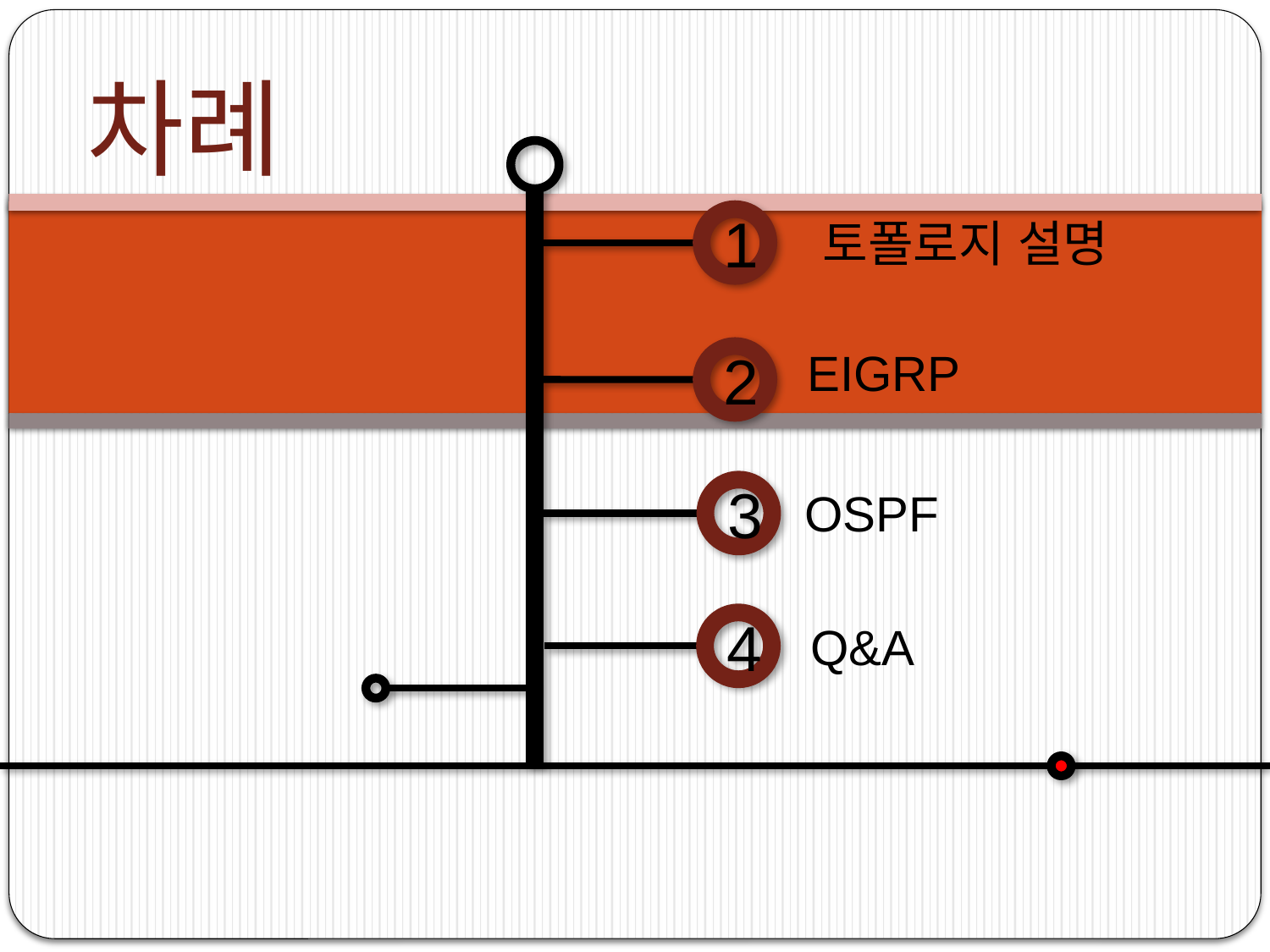

차례

토폴로지 설명
1
EIGRP

2
OSPF
3
Q&A
4